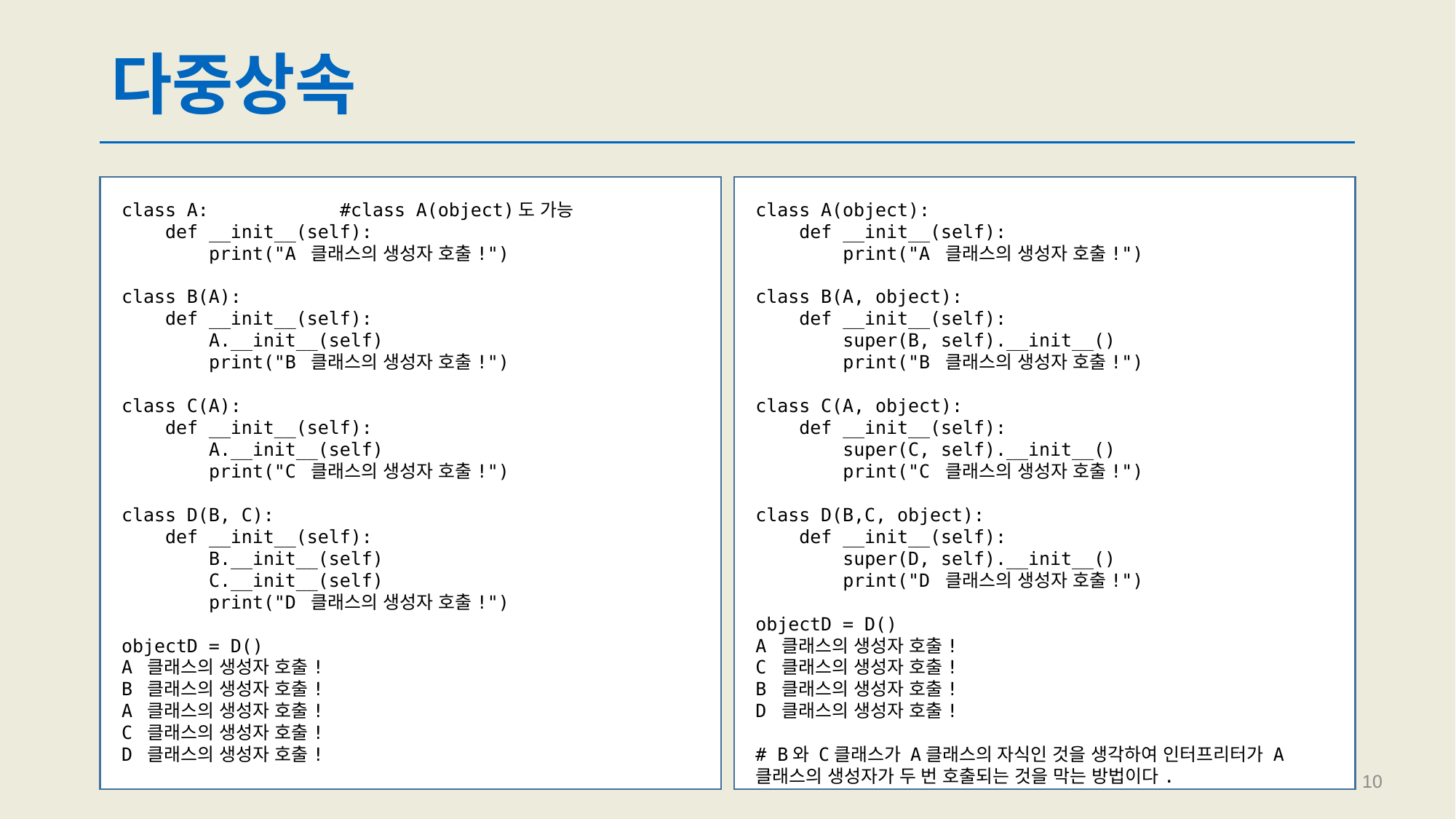

# 다중상속
class A:		#class A(object)도 가능
    def __init__(self):
        print("A 클래스의 생성자 호출!")

class B(A):
    def __init__(self):
        A.__init__(self)
        print("B 클래스의 생성자 호출!")

class C(A):
    def __init__(self):
        A.__init__(self)
        print("C 클래스의 생성자 호출!")

class D(B, C):
    def __init__(self):
        B.__init__(self)
        C.__init__(self)
        print("D 클래스의 생성자 호출!")

objectD = D()
A 클래스의 생성자 호출!
B 클래스의 생성자 호출!
A 클래스의 생성자 호출!
C 클래스의 생성자 호출!
D 클래스의 생성자 호출!
class A(object):
    def __init__(self):
        print("A 클래스의 생성자 호출!")

class B(A, object):
    def __init__(self):
        super(B, self).__init__()
        print("B 클래스의 생성자 호출!")

class C(A, object):
    def __init__(self):
        super(C, self).__init__()
        print("C 클래스의 생성자 호출!")

class D(B,C, object):
    def __init__(self):
        super(D, self).__init__()
        print("D 클래스의 생성자 호출!")

objectD = D()
A 클래스의 생성자 호출!
C 클래스의 생성자 호출!
B 클래스의 생성자 호출!
D 클래스의 생성자 호출!

# B와 C클래스가 A클래스의 자식인 것을 생각하여 인터프리터가 A클래스의 생성자가 두 번 호출되는 것을 막는 방법이다.

10